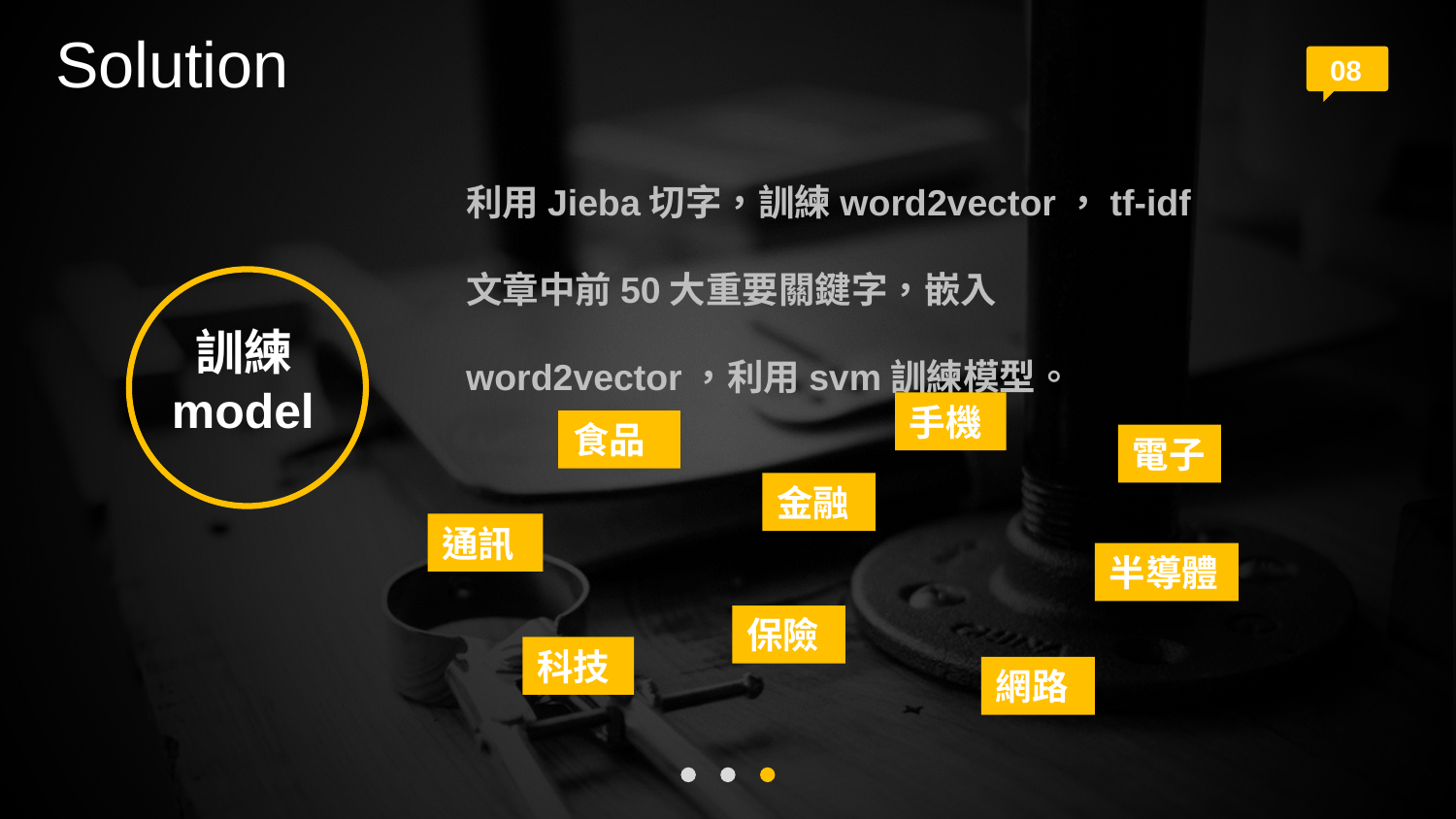

Solution
08
利用Jieba切字，訓練word2vector，tf-idf文章中前50大重要關鍵字，嵌入word2vector，利用svm訓練模型。

訓練model

手機
食品
電子
金融
通訊
半導體
保險
科技
網路